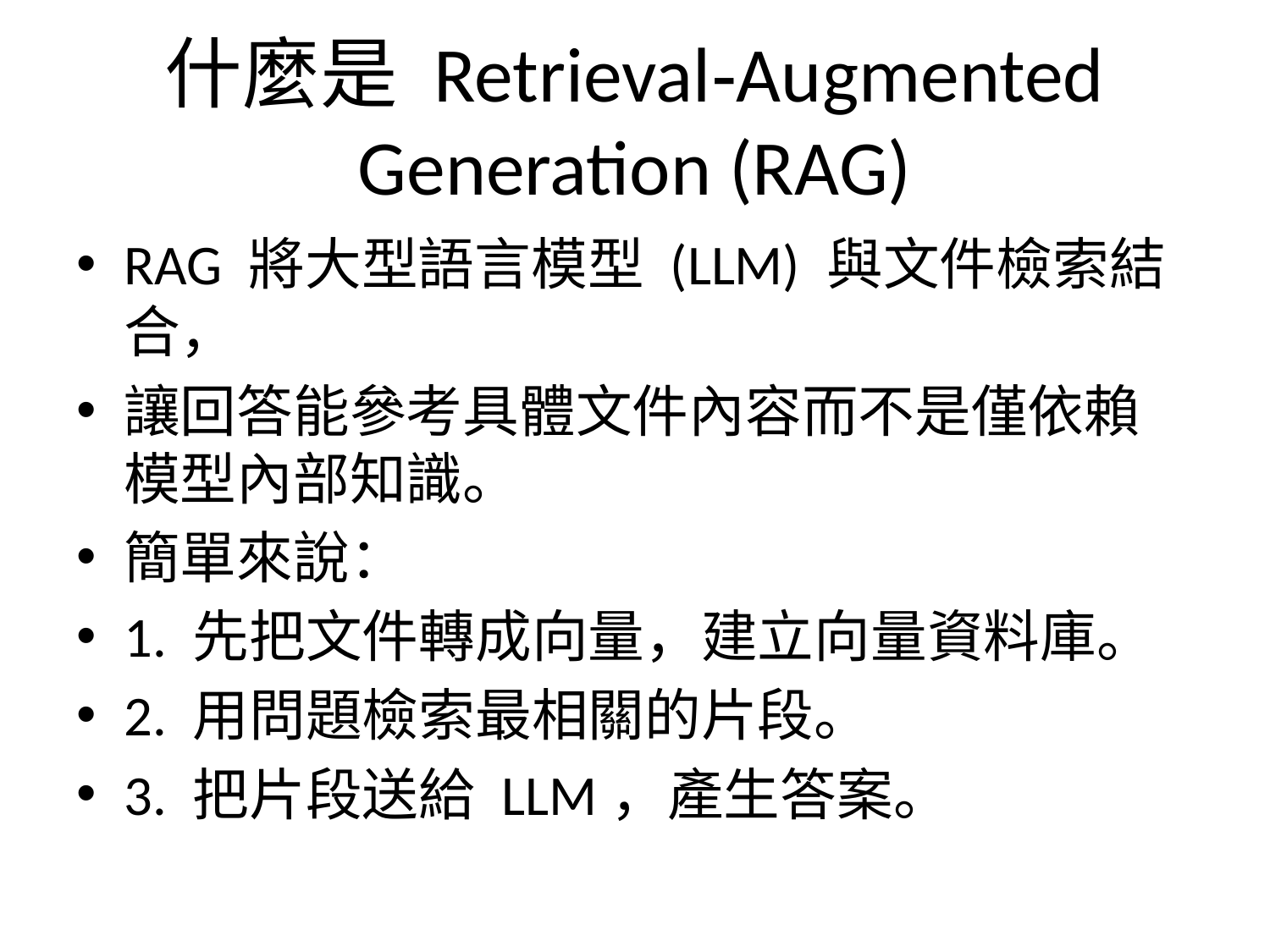

# 什麼是 Retrieval‑Augmented Generation (RAG)
RAG 將大型語言模型 (LLM) 與文件檢索結合，
讓回答能參考具體文件內容而不是僅依賴模型內部知識。
簡單來說：
1. 先把文件轉成向量，建立向量資料庫。
2. 用問題檢索最相關的片段。
3. 把片段送給 LLM，產生答案。